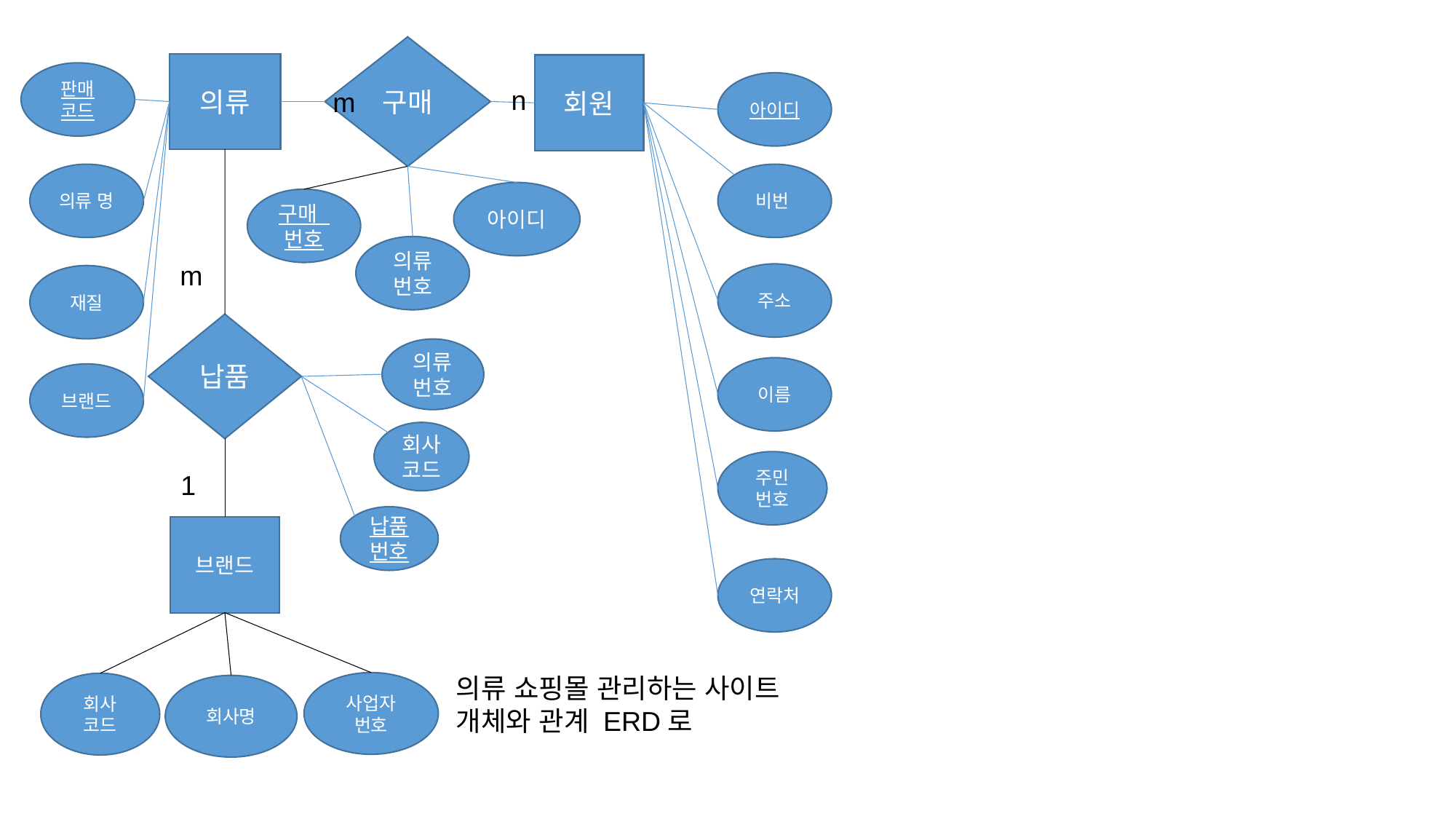

구매
의류
회원
판매 코드
아이디
n
m
비번
의류 명
아이디
구매   번호
의류 번호
m
주소
재질
납품
의류 번호
이름
브랜드
회사 코드
주민 번호
1
납품 번호
브랜드
연락처
의류 쇼핑몰 관리하는 사이트
개체와 관계 ERD로
사업자
번호
회사
코드
회사명